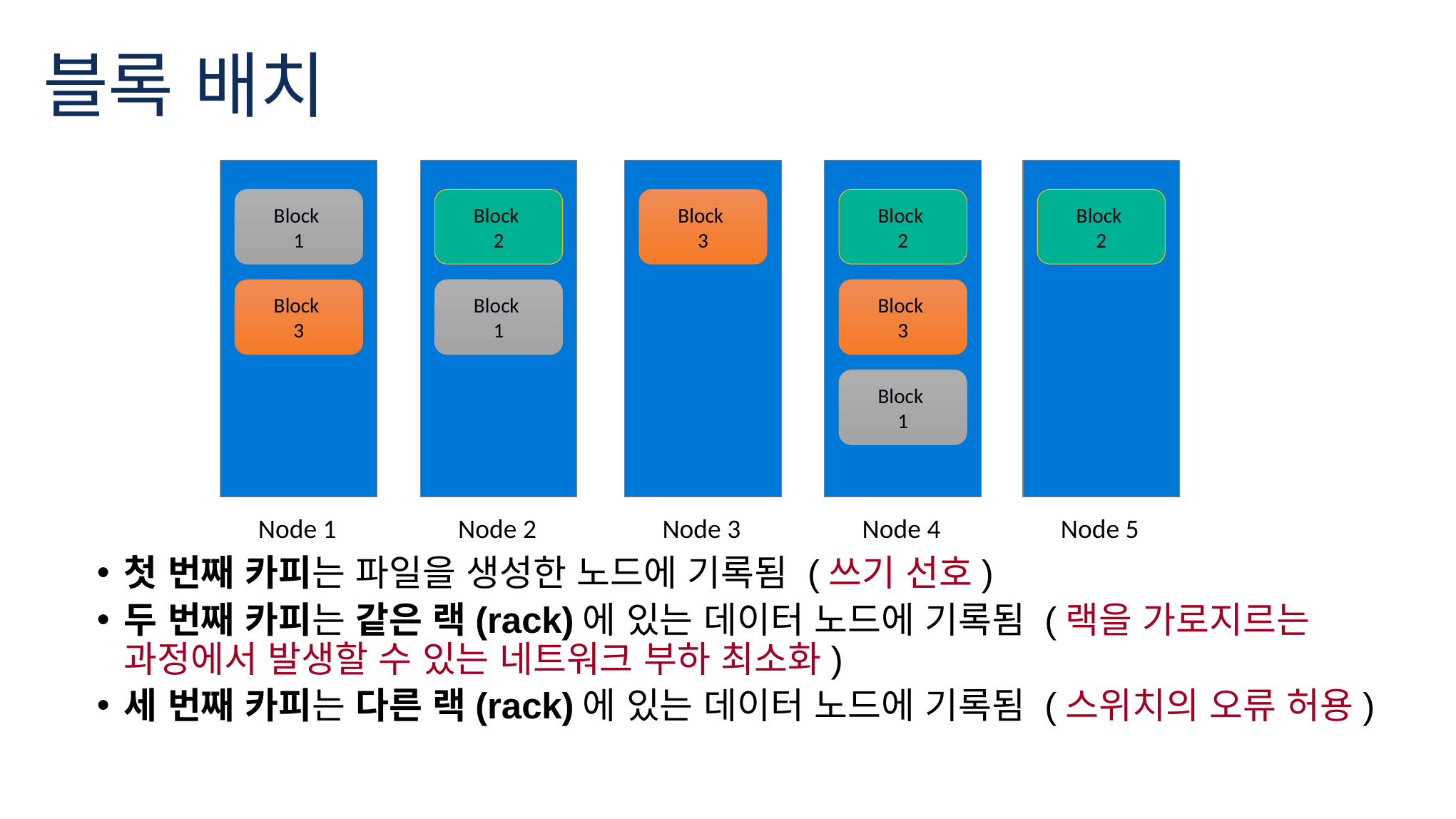

# 블록 배치

Block
3
Block
2
Block
1
Block
2
Block
2
Block
3
Block
3
Block
1
Block
1
Node 3
Node 4
Node 1
Node 2
Node 5
첫 번째 카피는 파일을 생성한 노드에 기록됨 (쓰기 선호)
두 번째 카피는 같은 랙(rack)에 있는 데이터 노드에 기록됨 (랙을 가로지르는 과정에서 발생할 수 있는 네트워크 부하 최소화)
세 번째 카피는 다른 랙(rack)에 있는 데이터 노드에 기록됨 (스위치의 오류 허용)